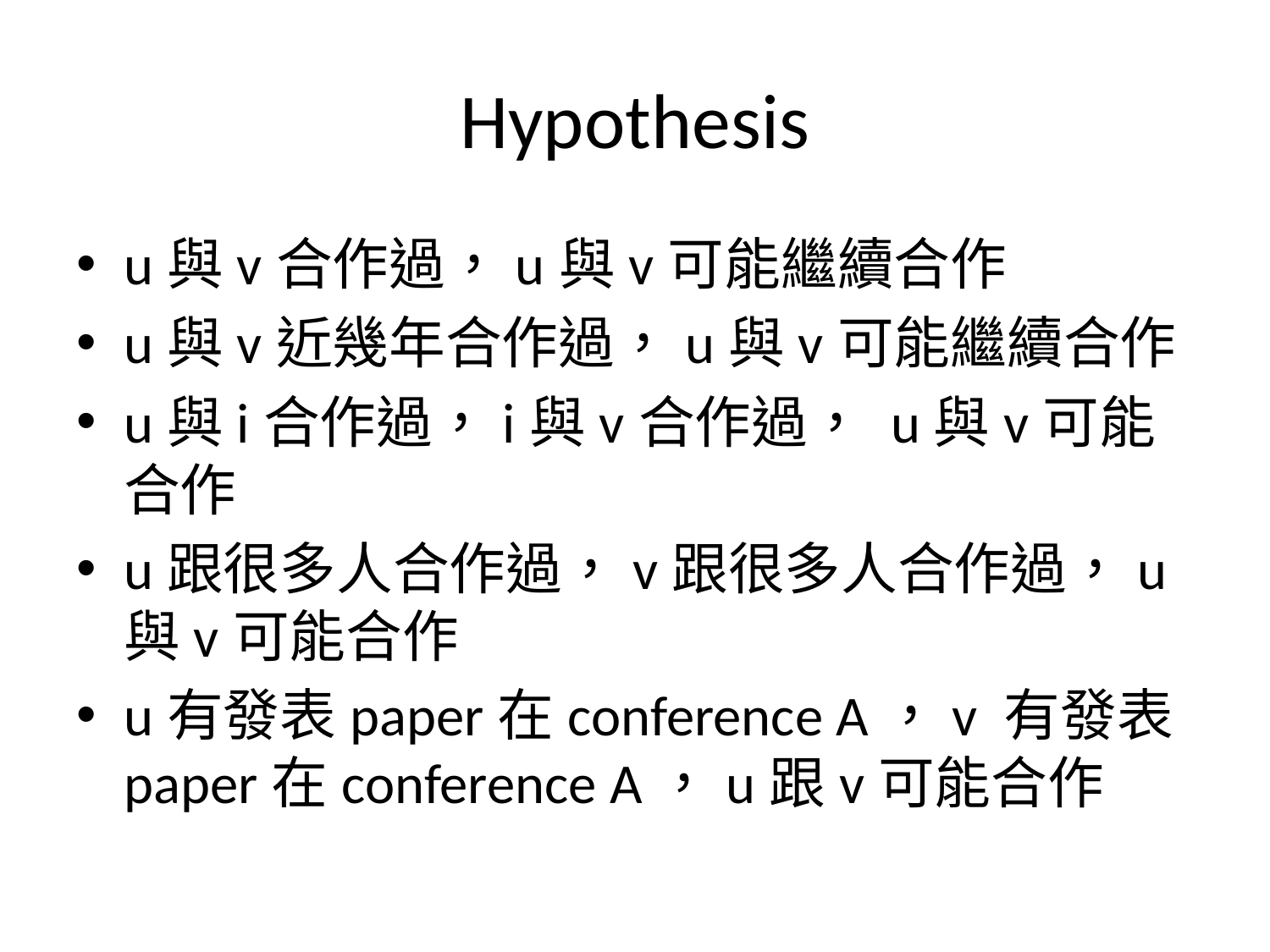

# Hypothesis
u與v合作過，u與v可能繼續合作
u與v近幾年合作過，u與v可能繼續合作
u與i合作過，i與v合作過， u與v可能合作
u跟很多人合作過，v跟很多人合作過，u與v可能合作
u有發表paper在conference A，v 有發表paper在conference A，u跟v可能合作